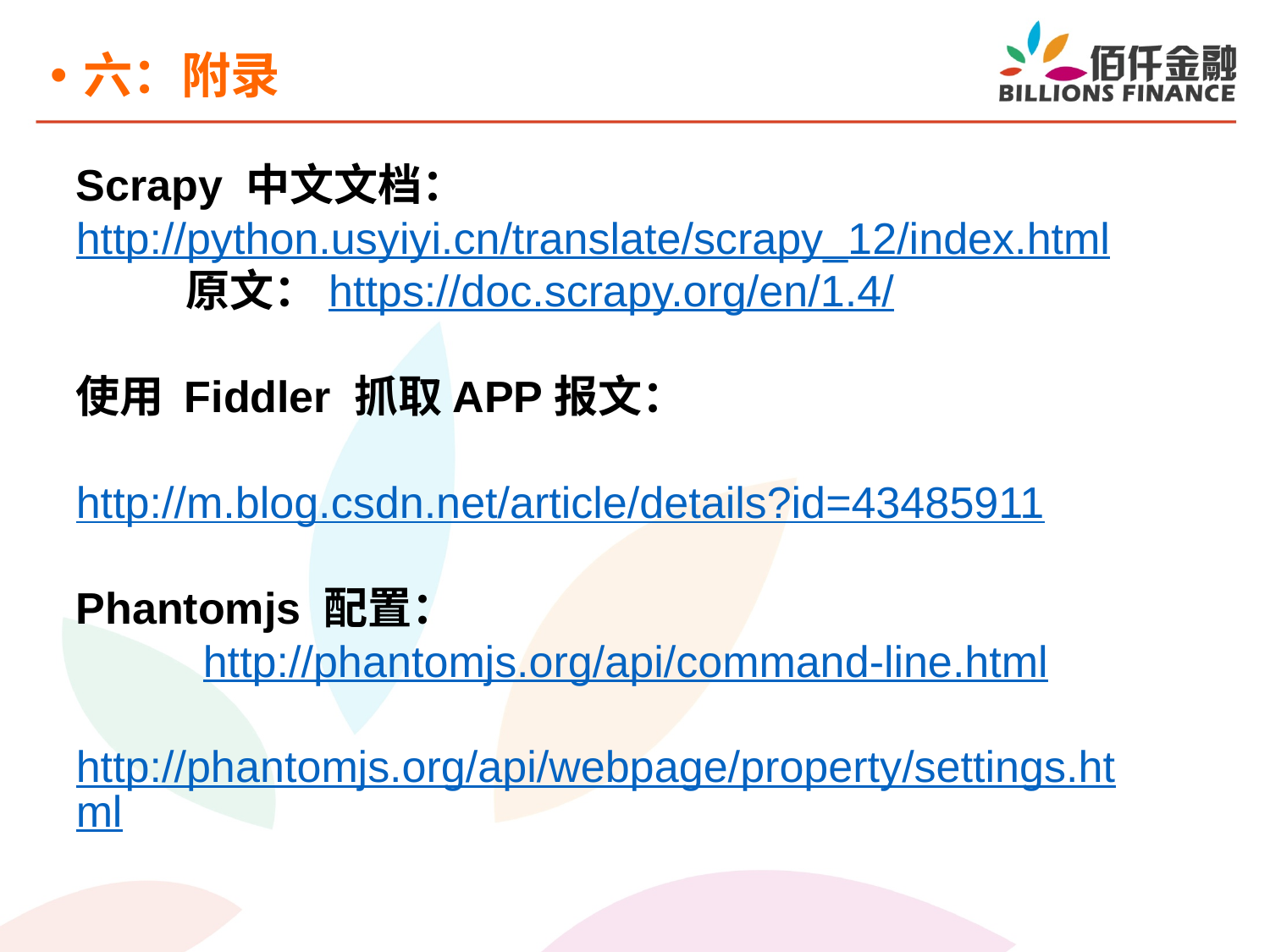

六：附录
Scrapy 中文文档：
	http://python.usyiyi.cn/translate/scrapy_12/index.html
          原文：https://doc.scrapy.org/en/1.4/

使用 Fiddler 抓取APP报文：
	http://m.blog.csdn.net/article/details?id=43485911

Phantomjs 配置：
	http://phantomjs.org/api/command-line.html
	http://phantomjs.org/api/webpage/property/settings.html